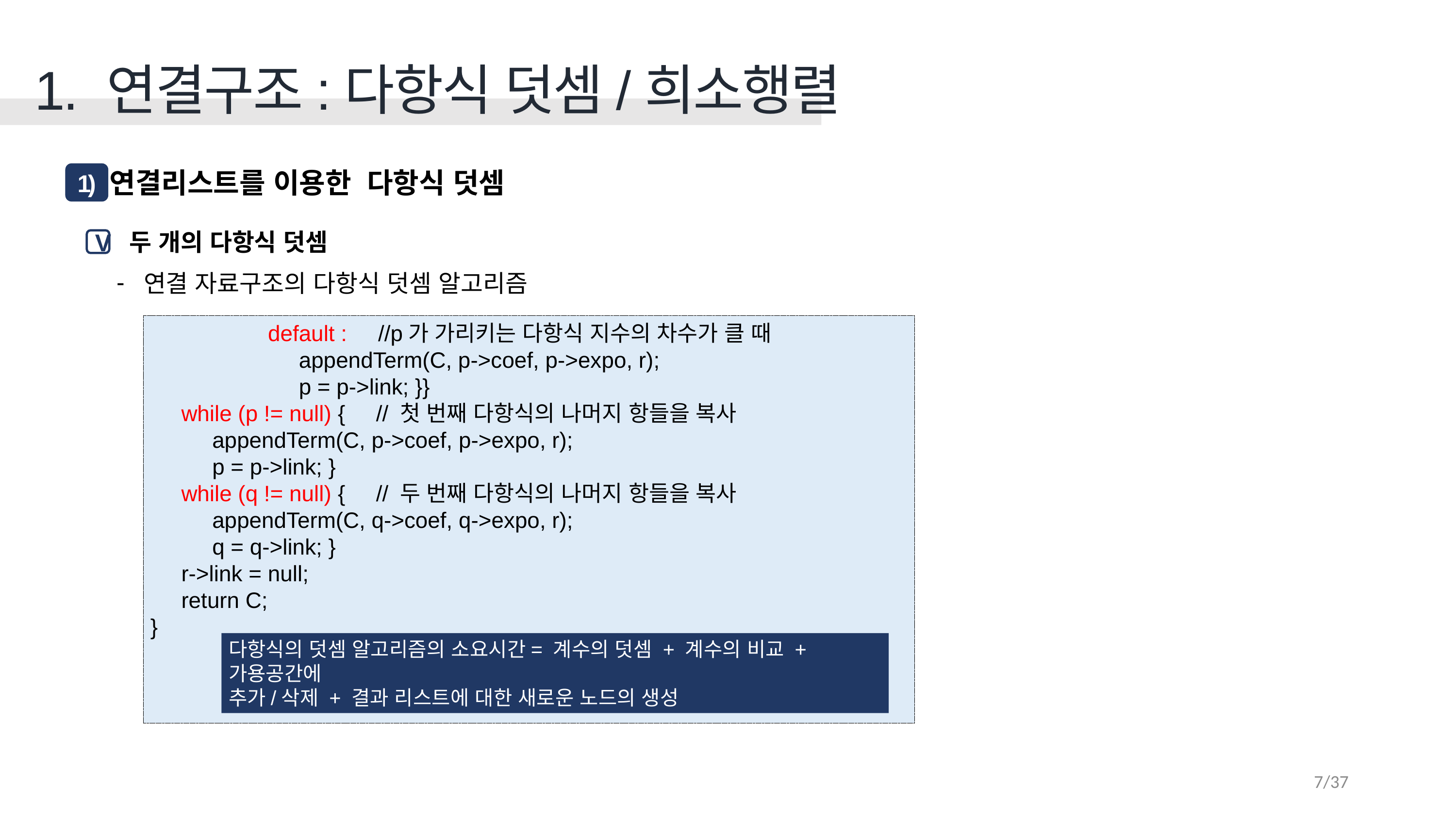

1. 연결구조:다항식 덧셈/희소행렬

연결리스트를 이용한  다항식 덧셈
1)
 두 개의 다항식 덧셈

연결 자료구조의 다항식 덧셈 알고리즘

V
                   default :     //p가 가리키는 다항식 지수의 차수가 클 때
                        appendTerm(C, p->coef, p->expo, r);
                        p = p->link; }}
     while (p != null) {     // 첫 번째 다항식의 나머지 항들을 복사
          appendTerm(C, p->coef, p->expo, r);
          p = p->link; }
     while (q != null) {     // 두 번째 다항식의 나머지 항들을 복사
          appendTerm(C, q->coef, q->expo, r);
          q = q->link; }
     r->link = null;
     return C;
}

다항식의 덧셈 알고리즘의 소요시간= 계수의 덧셈 + 계수의 비교 + 가용공간에
추가/삭제 + 결과 리스트에 대한 새로운 노드의 생성
7/37